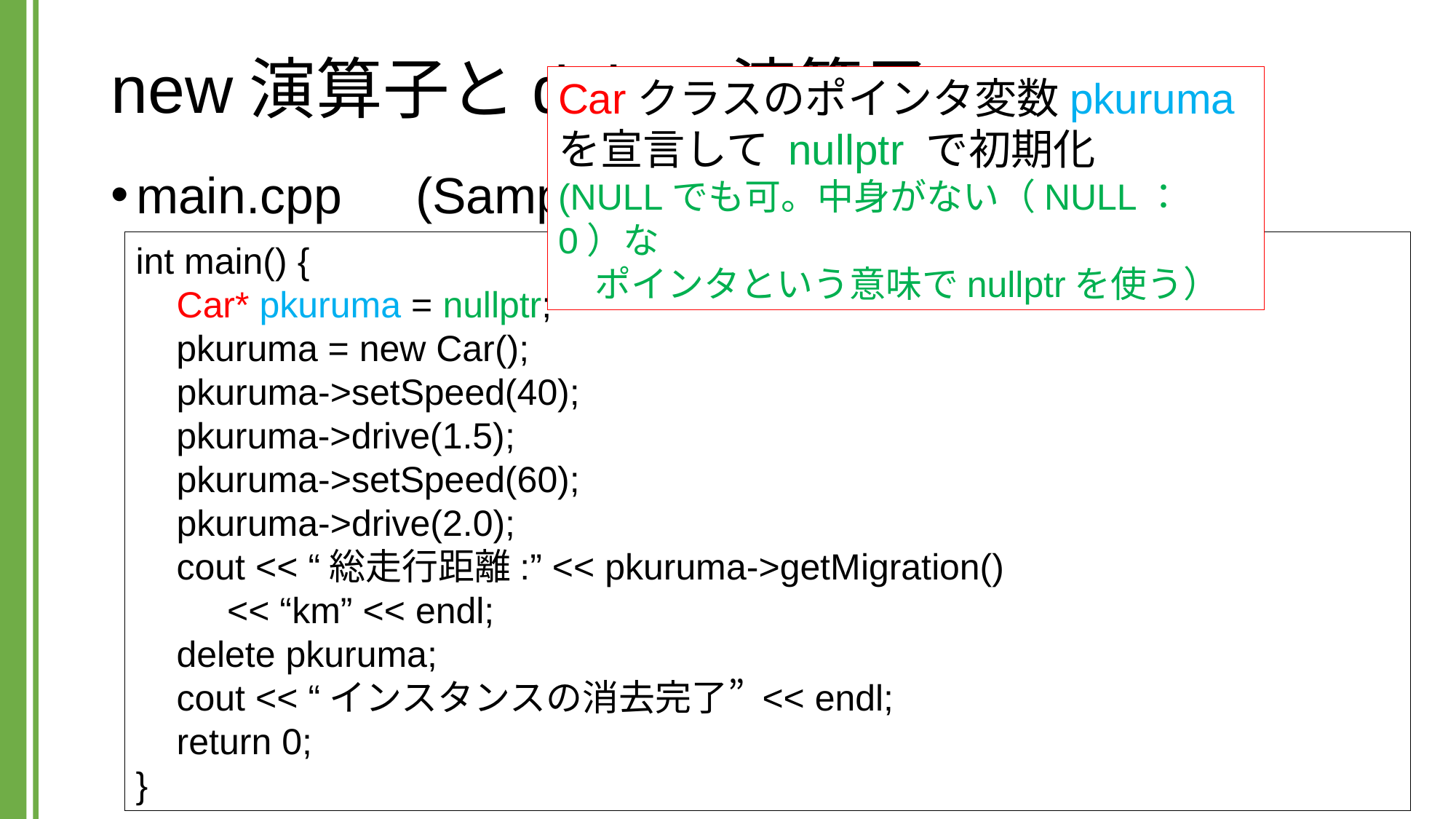

# new演算子とdelete演算子
Carクラスのポインタ変数pkuruma を宣言して nullptr で初期化
(NULLでも可。中身がない（NULL：0）な
　ポインタという意味でnullptrを使う）
main.cpp　(Sample402)

int main() {
    Car* pkuruma = nullptr;
    pkuruma = new Car();
    pkuruma->setSpeed(40);
    pkuruma->drive(1.5);
    pkuruma->setSpeed(60);
    pkuruma->drive(2.0);
    cout << “総走行距離:” << pkuruma->getMigration()
         << “km” << endl;
    delete pkuruma;
    cout << “インスタンスの消去完了” << endl;
    return 0;
}